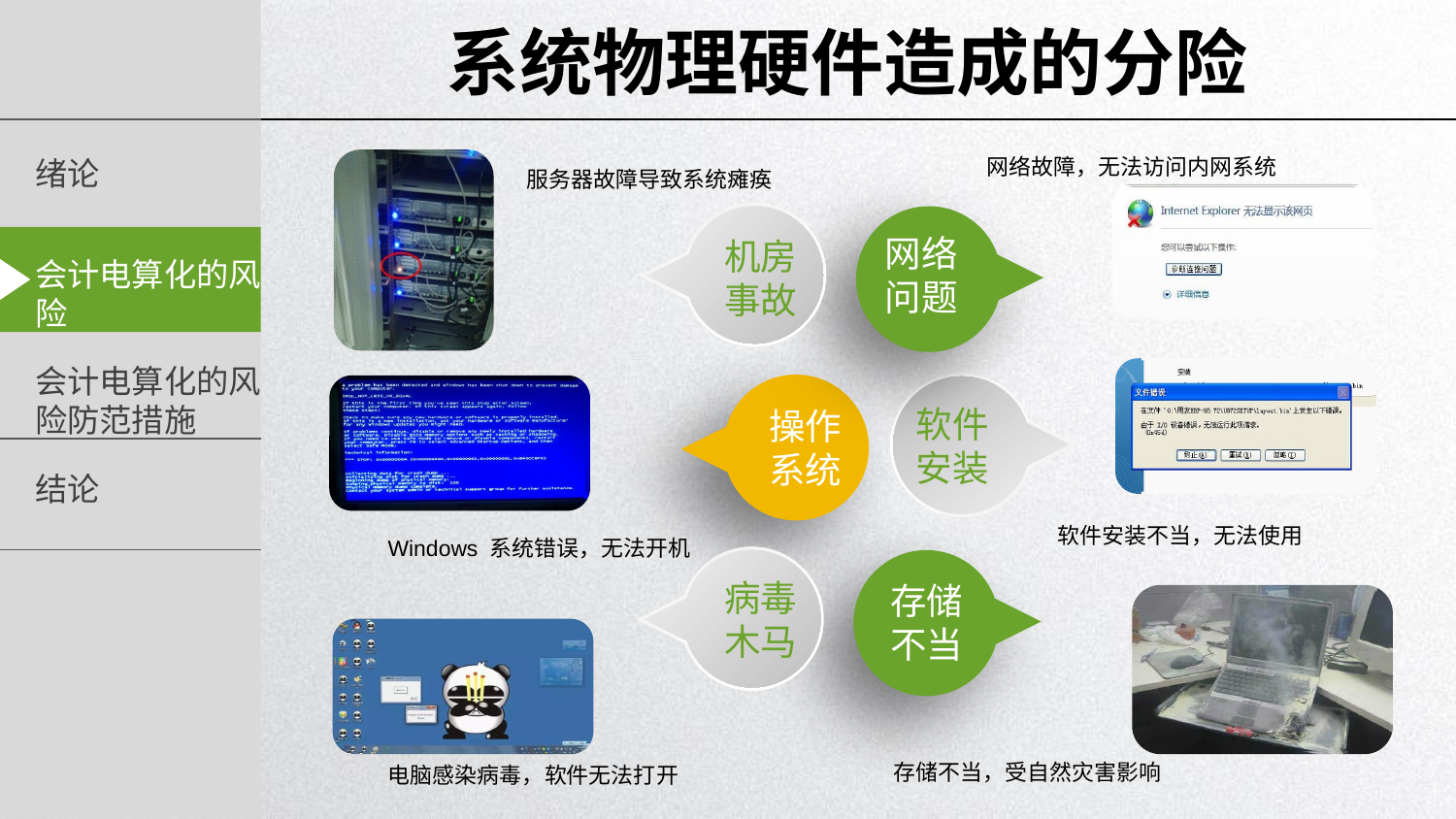

系统物理硬件造成的分险
网络故障，无法访问内网系统

服务器故障导致系统瘫痪

网络问题
机房
事故

软件安装
操作系统
软件安装不当，无法使用

Windows 系统错误，无法开机

病毒木马
存储不当

存储不当，受自然灾害影响
电脑感染病毒，软件无法打开